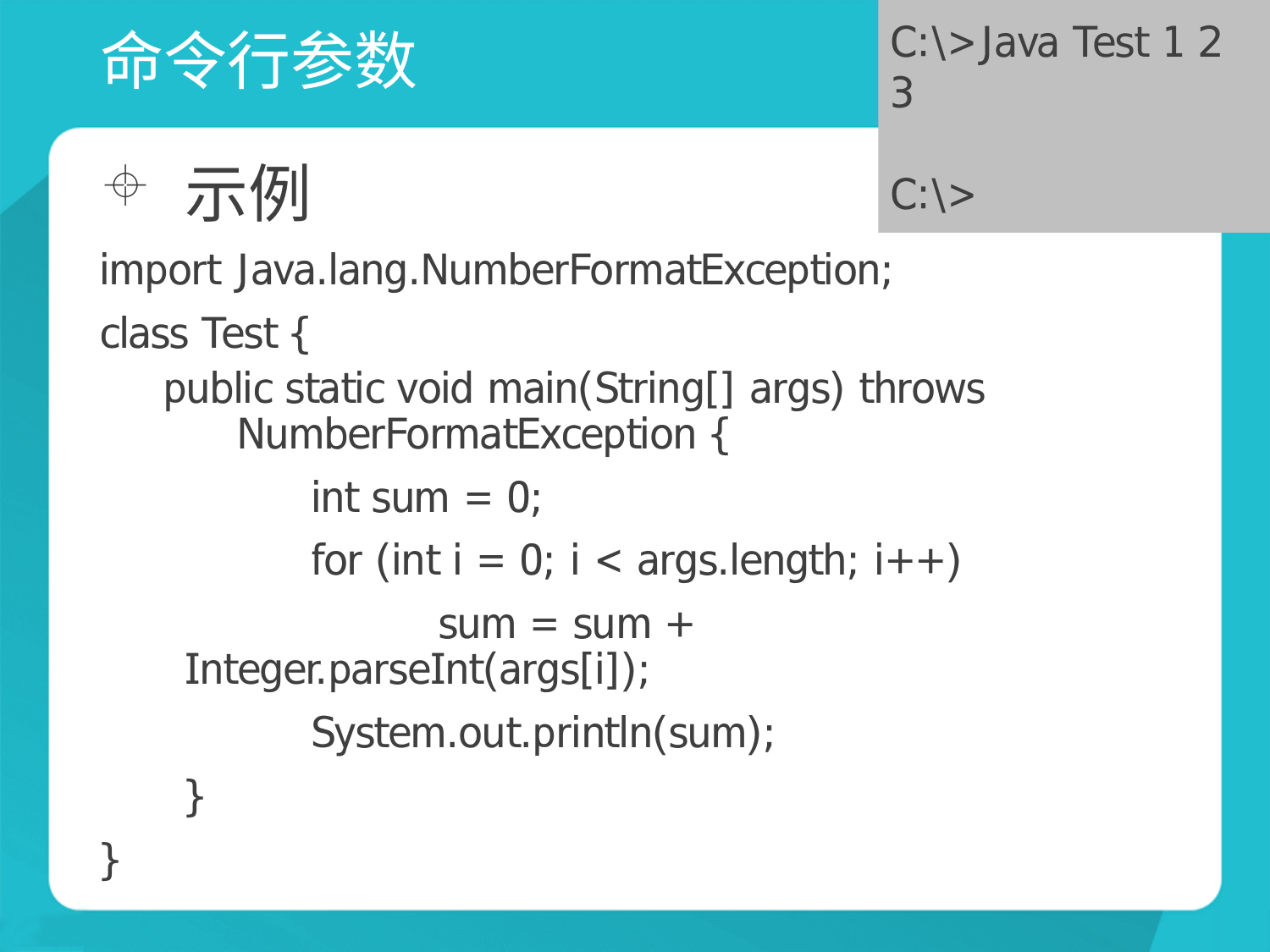

# 命令行参数
C:\>Java Test 1 2
3

C:\>
示例
import Java.lang.NumberFormatException;
class Test {
public static void main(String[] args) throws NumberFormatException {
		int sum = 0;
		for (int i = 0; i < args.length; i++)
			sum = sum + Integer.parseInt(args[i]);
		System.out.println(sum);
	}
}